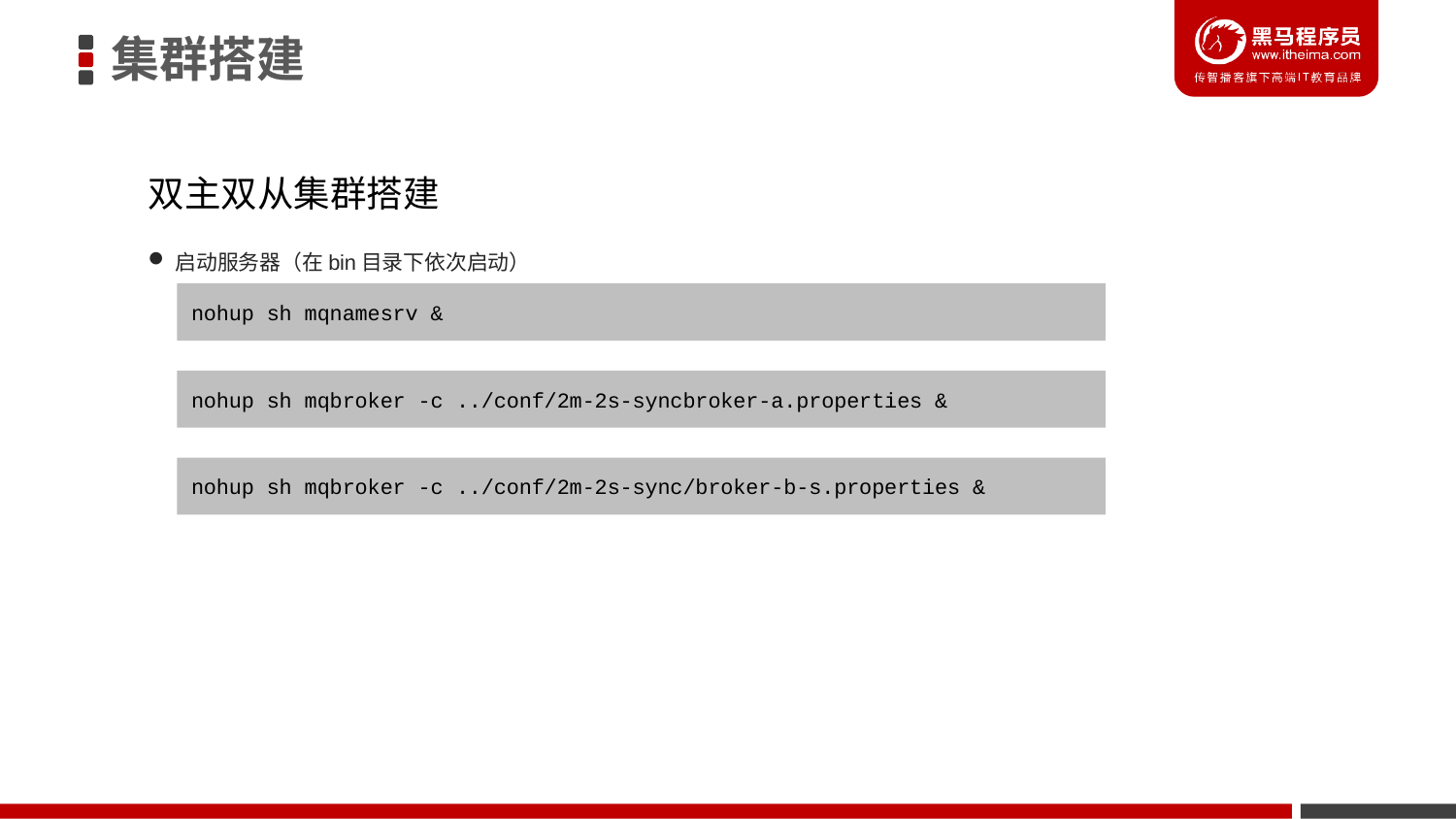

集群搭建
双主双从集群搭建
启动服务器（在bin目录下依次启动）
nohup sh mqnamesrv &
nohup sh mqbroker -c ../conf/2m-2s-syncbroker-a.properties &
nohup sh mqbroker -c ../conf/2m-2s-sync/broker-b-s.properties &